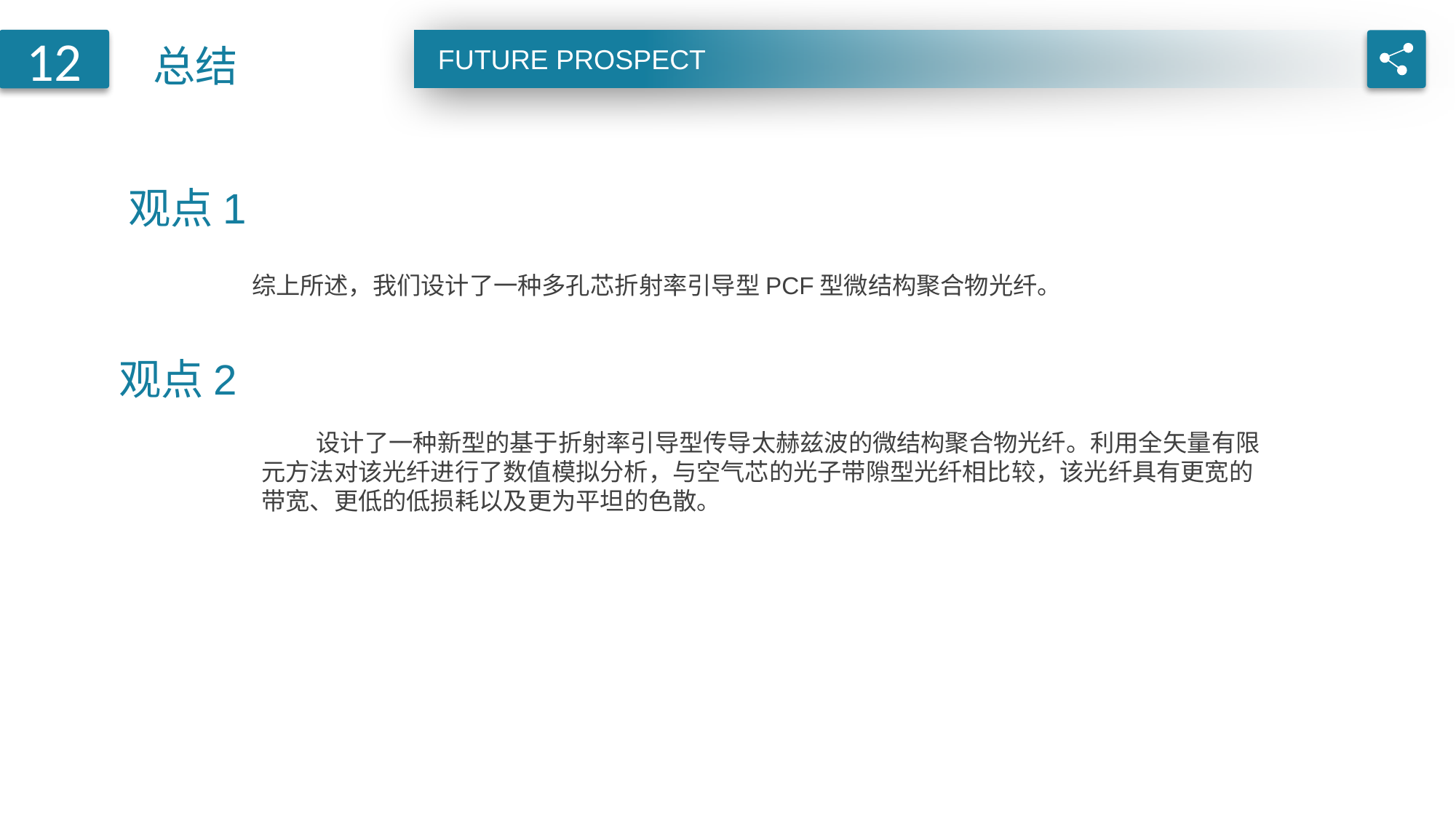

总结
12

FUTURE PROSPECT

 观点1
综上所述，我们设计了一种多孔芯折射率引导型PCF型微结构聚合物光纤。
观点2
         设计了一种新型的基于折射率引导型传导太赫兹波的微结构聚合物光纤。利用全矢量有限元方法对该光纤进行了数值模拟分析，与空气芯的光子带隙型光纤相比较，该光纤具有更宽的带宽、更低的低损耗以及更为平坦的色散。